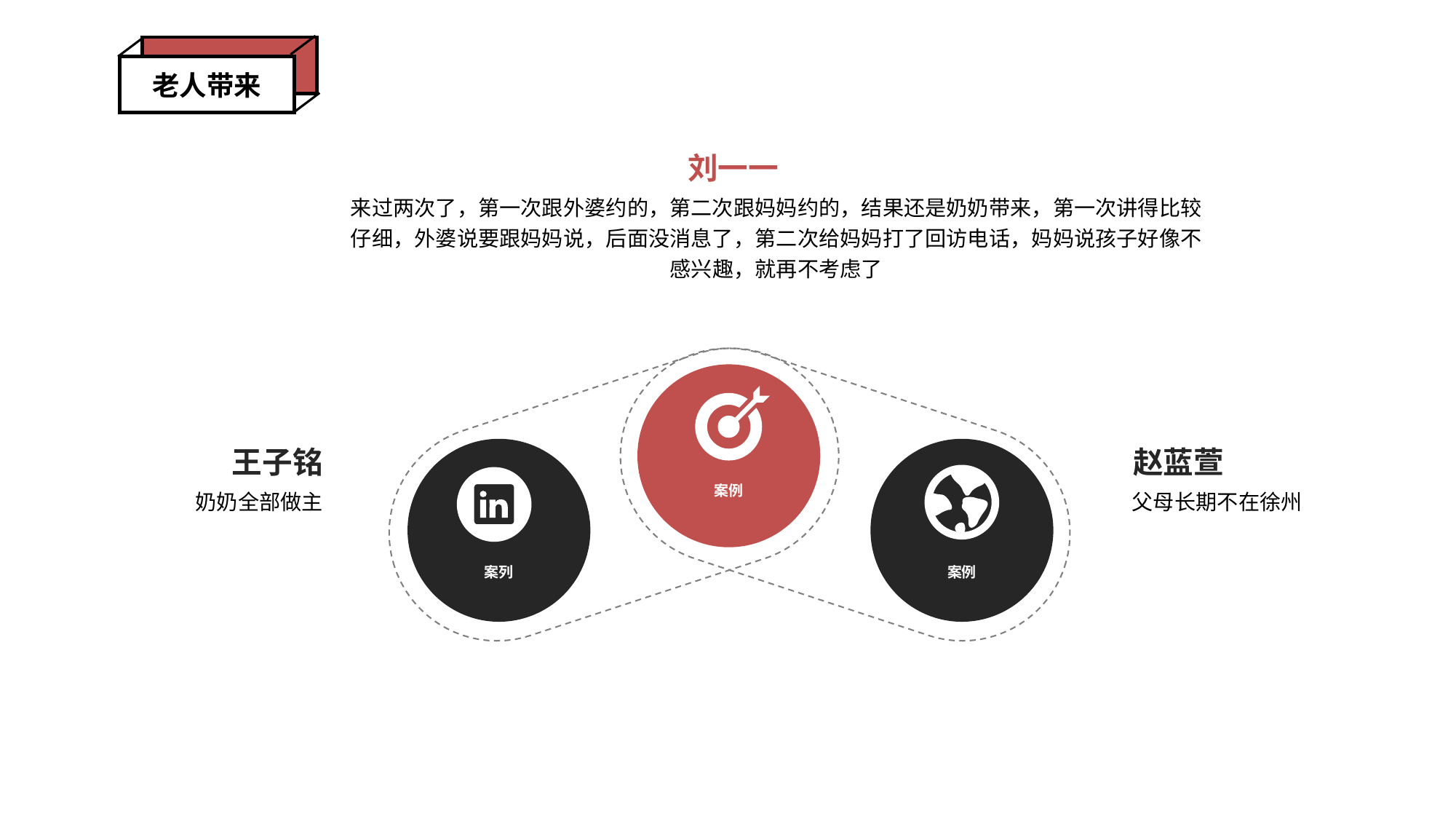

老人带来
刘一一
来过两次了，第一次跟外婆约的，第二次跟妈妈约的，结果还是奶奶带来，第一次讲得比较仔细，外婆说要跟妈妈说，后面没消息了，第二次给妈妈打了回访电话，妈妈说孩子好像不感兴趣，就再不考虑了

王子铭
奶奶全部做主
赵蓝萱
父母长期不在徐州

案例
案列
案例